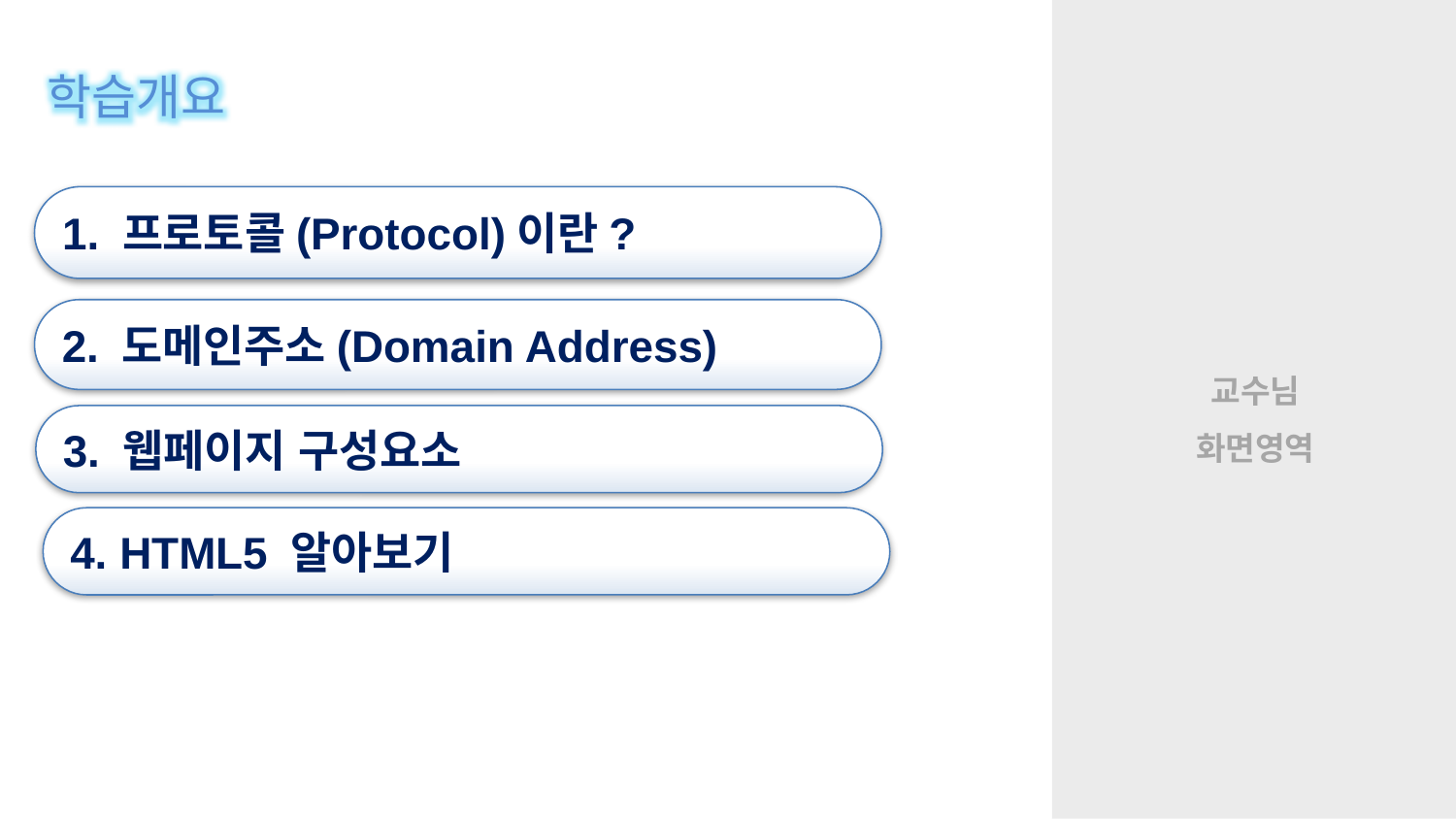

학습개요
1. 프로토콜(Protocol)이란?
2. 도메인주소(Domain Address)
3. 웹페이지 구성요소
4. HTML5 알아보기